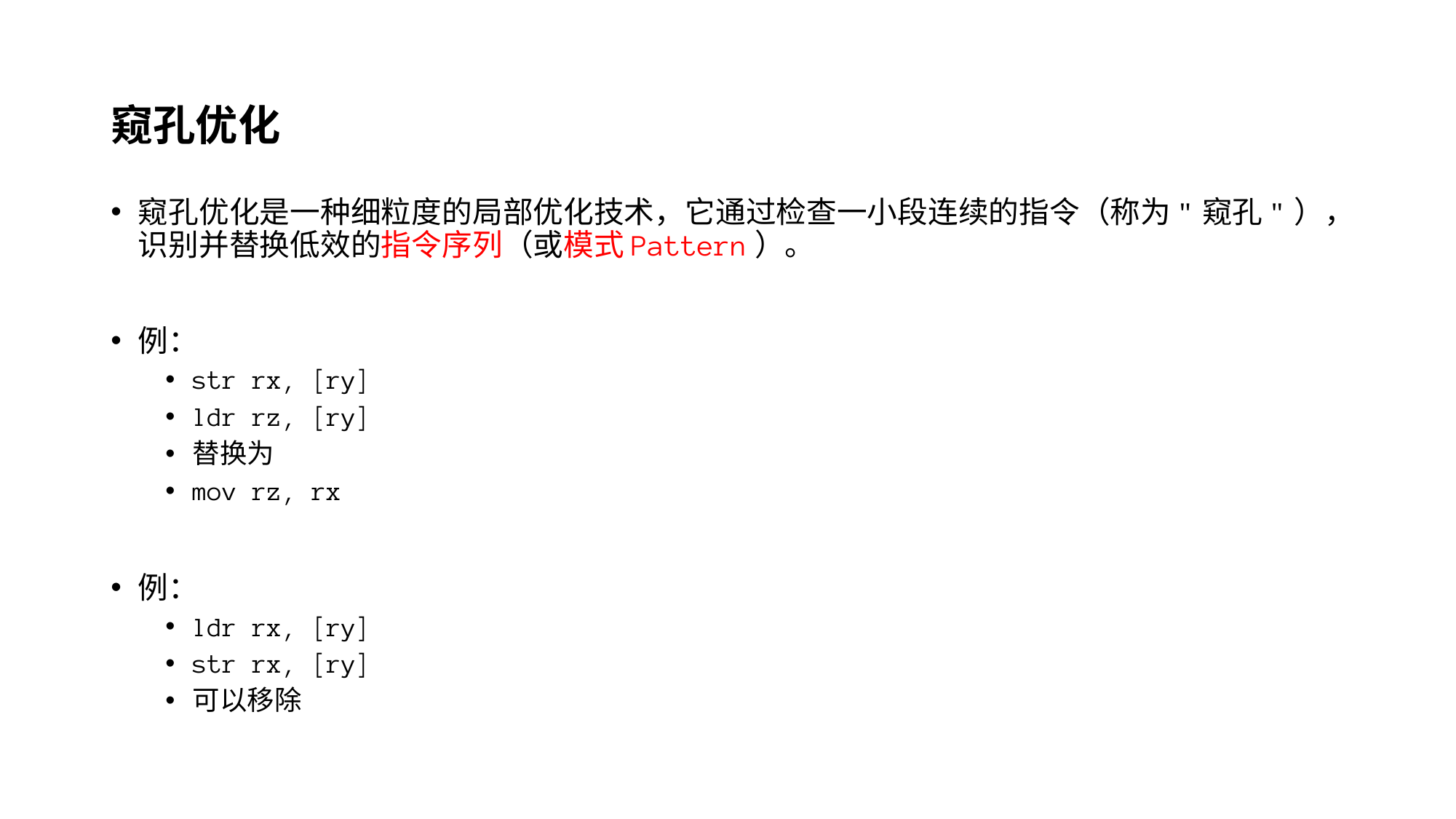

# 窥孔优化
窥孔优化是一种细粒度的局部优化技术，它通过检查一小段连续的指令（称为"窥孔"），识别并替换低效的指令序列（或模式Pattern）。

例：
str rx, [ry]
ldr rz, [ry]
替换为
mov rz, rx

例：
ldr rx, [ry]
str rx, [ry]
可以移除